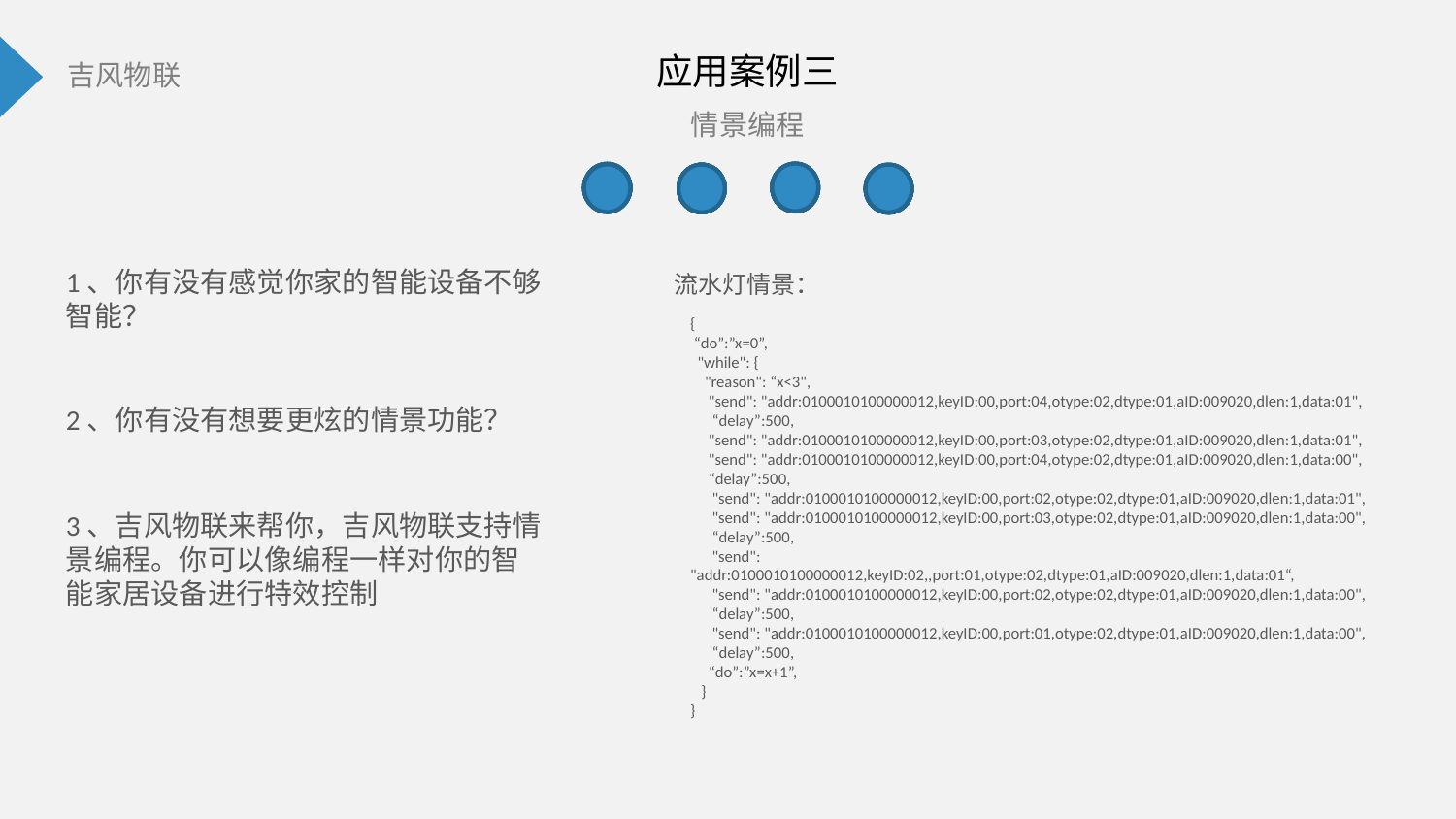

应用案例三
情景编程

1、你有没有感觉你家的智能设备不够智能？
流水灯情景：
{
 “do”:”x=0”,
  "while": {
    "reason": “x<3",
     "send": "addr:0100010100000012,keyID:00,port:04,otype:02,dtype:01,aID:009020,dlen:1,data:01",
      “delay”:500,
     "send": "addr:0100010100000012,keyID:00,port:03,otype:02,dtype:01,aID:009020,dlen:1,data:01",
     "send": "addr:0100010100000012,keyID:00,port:04,otype:02,dtype:01,aID:009020,dlen:1,data:00",
     “delay”:500,
      "send": "addr:0100010100000012,keyID:00,port:02,otype:02,dtype:01,aID:009020,dlen:1,data:01",
      "send": "addr:0100010100000012,keyID:00,port:03,otype:02,dtype:01,aID:009020,dlen:1,data:00",
      “delay”:500,
      "send": "addr:0100010100000012,keyID:02,,port:01,otype:02,dtype:01,aID:009020,dlen:1,data:01“,
      "send": "addr:0100010100000012,keyID:00,port:02,otype:02,dtype:01,aID:009020,dlen:1,data:00",
      “delay”:500,
      "send": "addr:0100010100000012,keyID:00,port:01,otype:02,dtype:01,aID:009020,dlen:1,data:00",
      “delay”:500,
     “do”:”x=x+1”,
   }
}
2、你有没有想要更炫的情景功能？
3、吉风物联来帮你，吉风物联支持情景编程。你可以像编程一样对你的智能家居设备进行特效控制